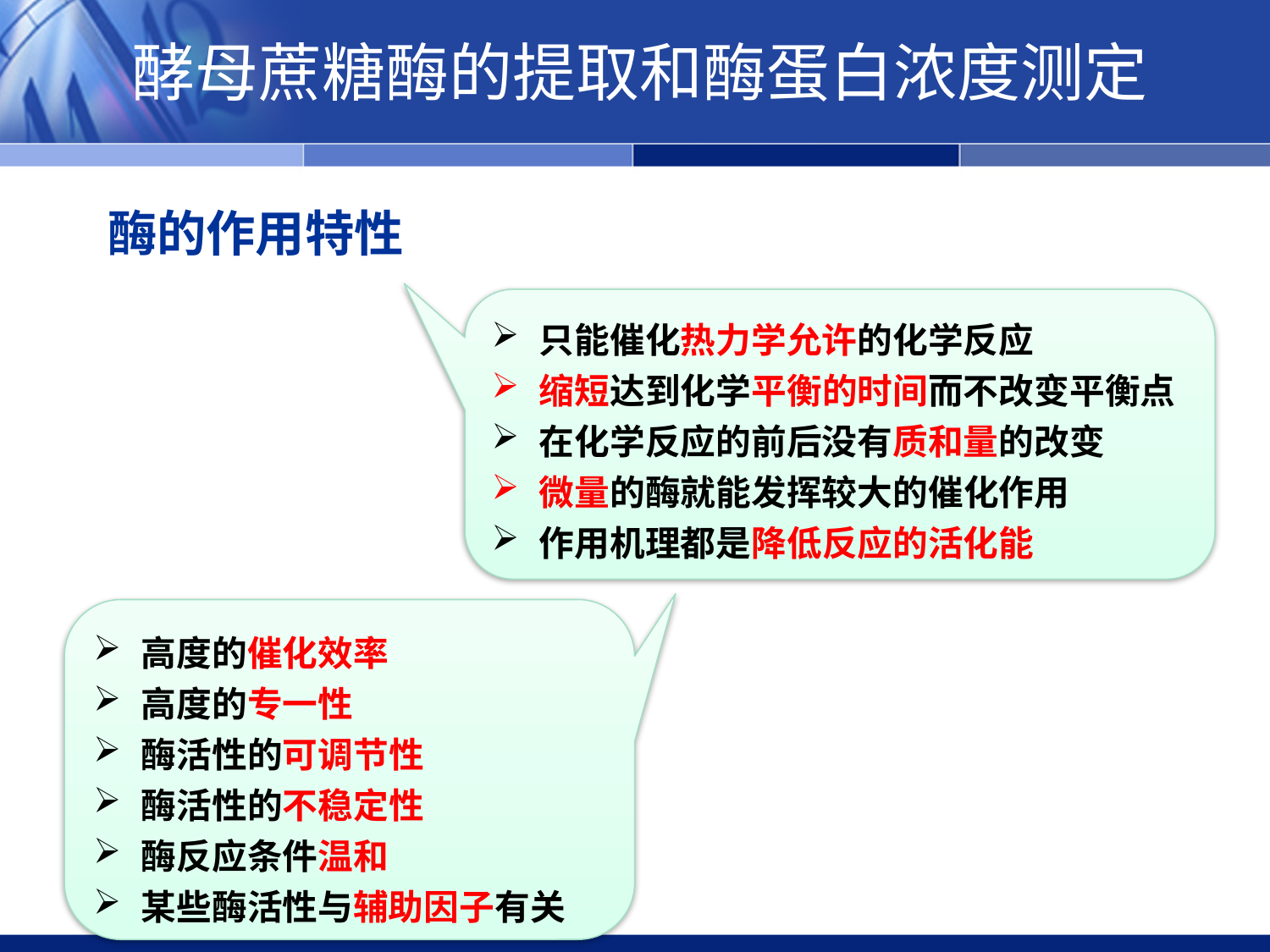

酵母蔗糖酶的提取和酶蛋白浓度测定
酶的作用特性
只能催化热力学允许的化学反应
缩短达到化学平衡的时间而不改变平衡点
在化学反应的前后没有质和量的改变
微量的酶就能发挥较大的催化作用
作用机理都是降低反应的活化能
高度的催化效率
高度的专一性
酶活性的可调节性
酶活性的不稳定性
酶反应条件温和
某些酶活性与辅助因子有关